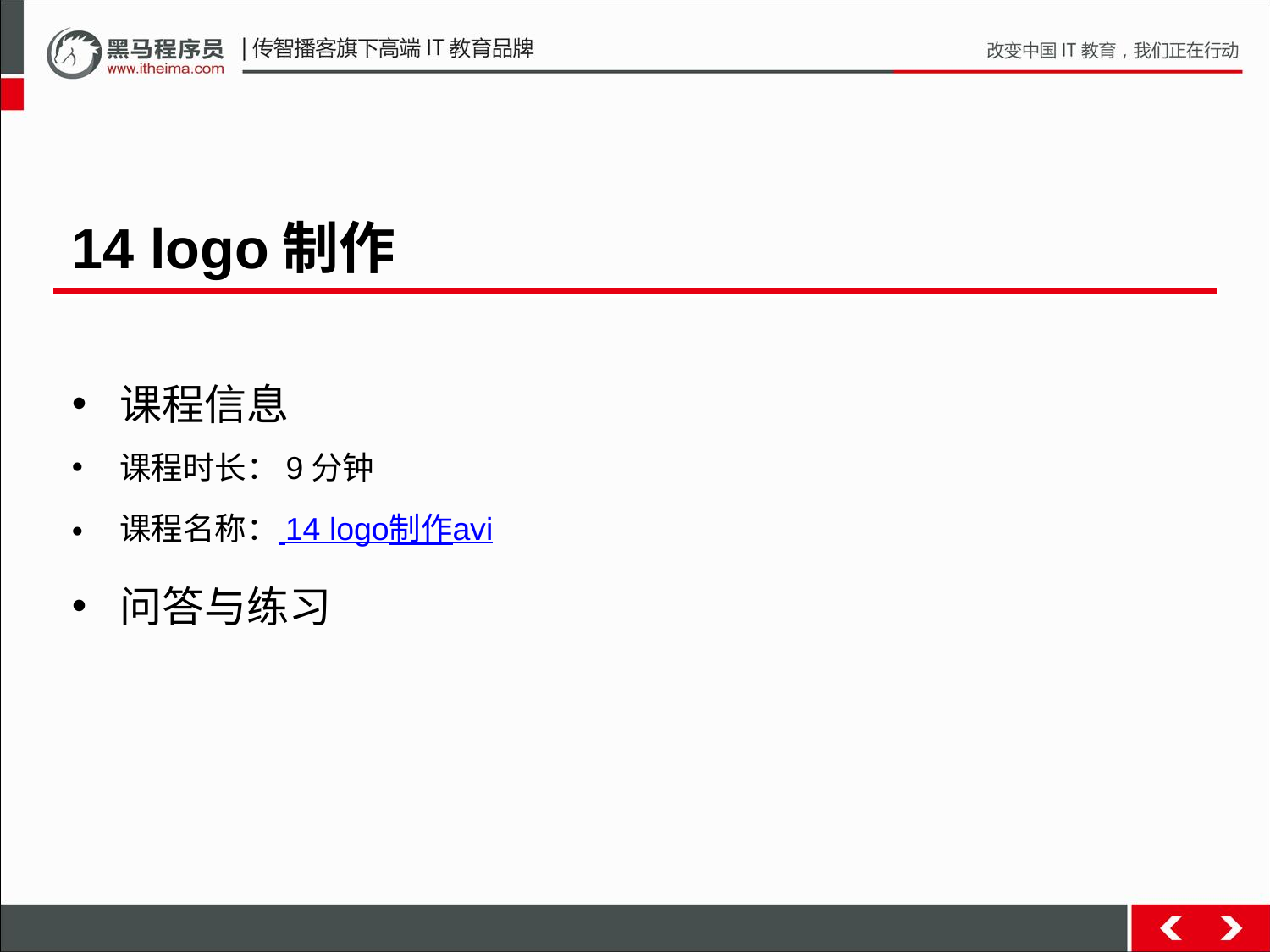

14 logo制作
课程信息
课程时长：9分钟
课程名称： 14 logo制作avi
问答与练习